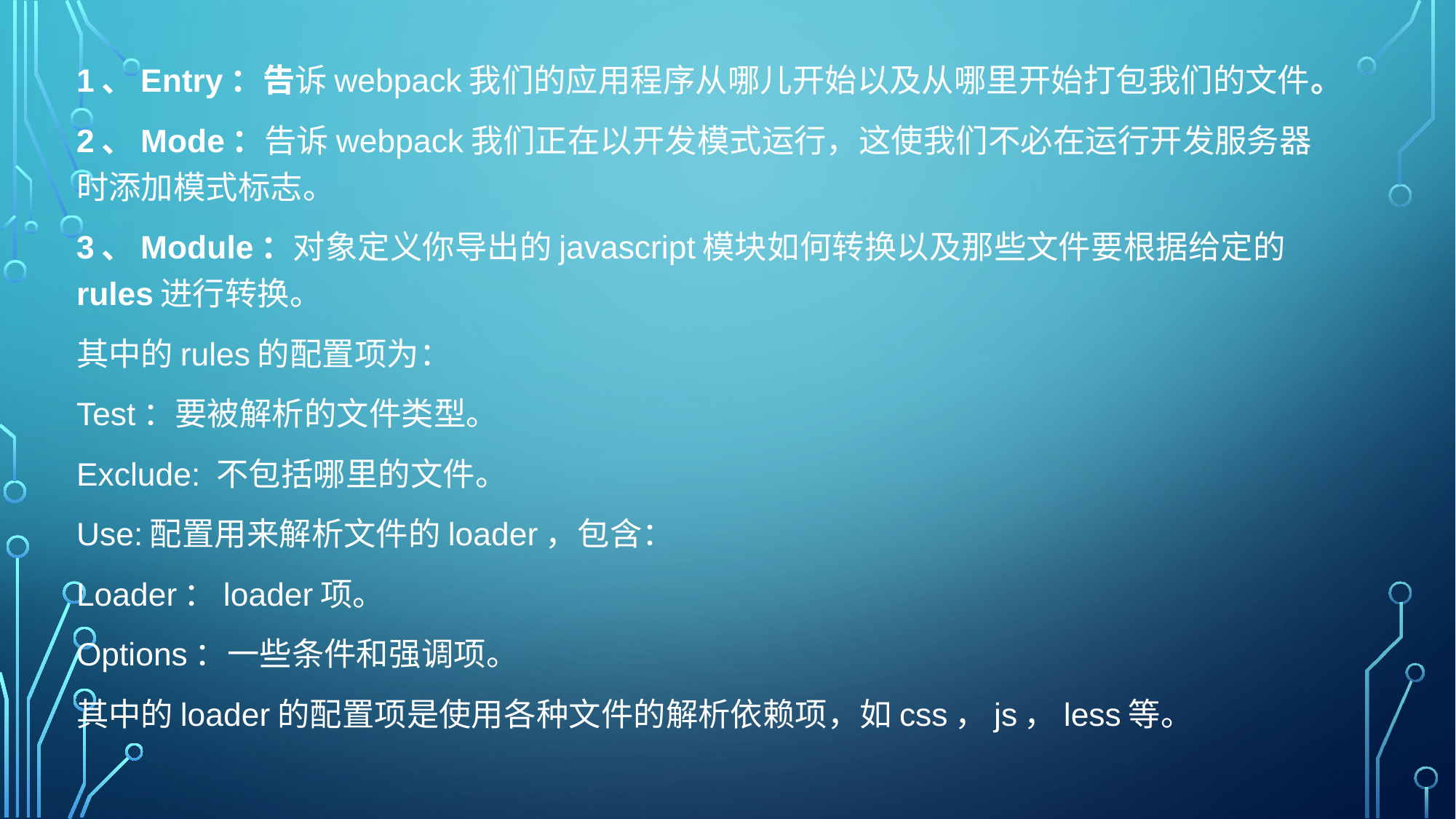

1、Entry：告诉webpack我们的应用程序从哪儿开始以及从哪里开始打包我们的文件。
2、Mode：告诉webpack我们正在以开发模式运行，这使我们不必在运行开发服务器时添加模式标志。
3、Module：对象定义你导出的javascript模块如何转换以及那些文件要根据给定的rules进行转换。
其中的rules的配置项为：
Test：要被解析的文件类型。
Exclude: 不包括哪里的文件。
Use:配置用来解析文件的loader，包含：
Loader：loader项。
Options：一些条件和强调项。
其中的loader的配置项是使用各种文件的解析依赖项，如css，js，less等。